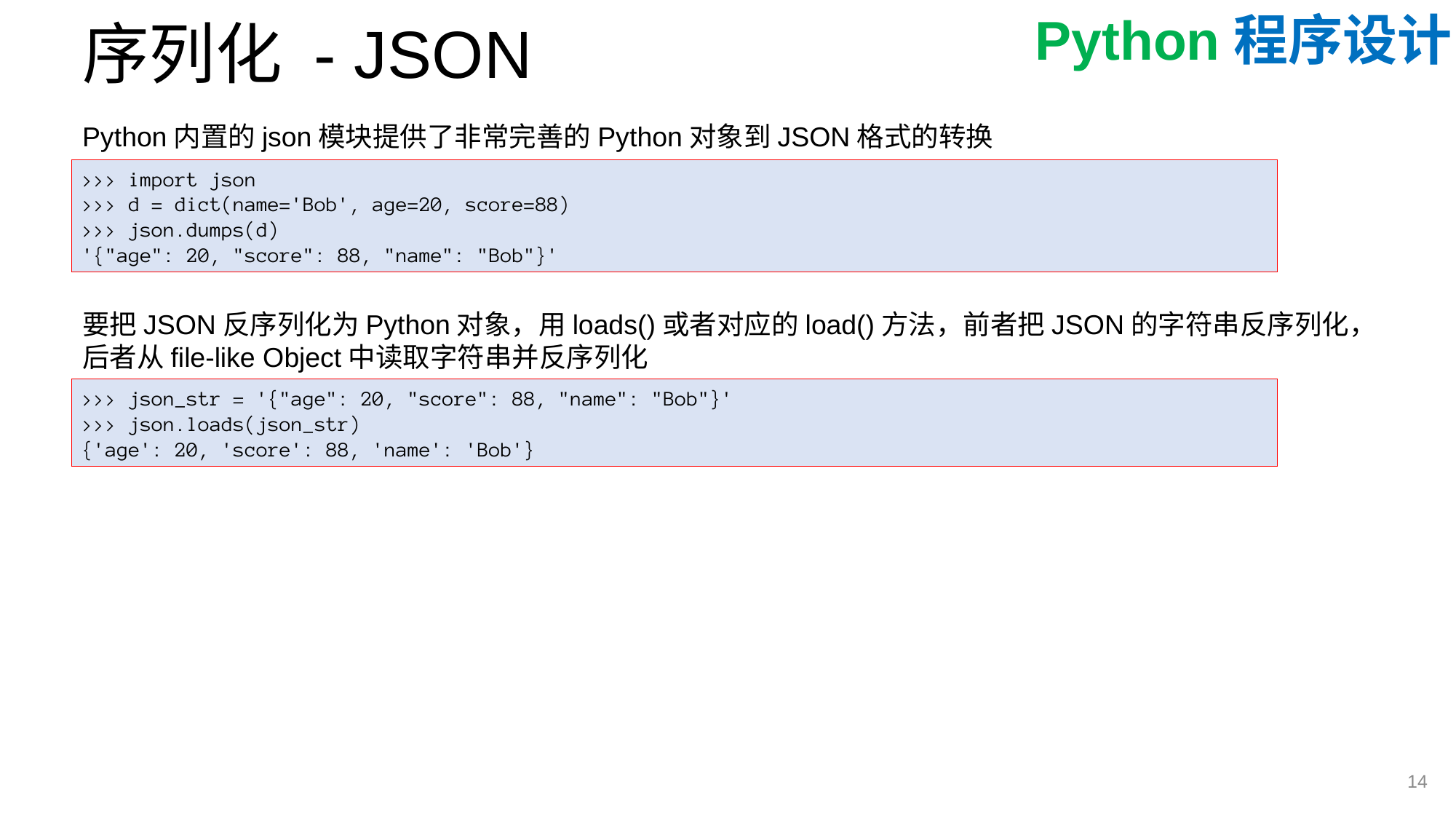

# 序列化 - JSON
Python内置的json模块提供了非常完善的Python对象到JSON格式的转换
>>> import json
>>> d = dict(name='Bob', age=20, score=88)
>>> json.dumps(d)
'{"age": 20, "score": 88, "name": "Bob"}'
要把JSON反序列化为Python对象，用loads()或者对应的load()方法，前者把JSON的字符串反序列化，后者从file-like Object中读取字符串并反序列化
>>> json_str = '{"age": 20, "score": 88, "name": "Bob"}'
>>> json.loads(json_str)
{'age': 20, 'score': 88, 'name': 'Bob'}
14